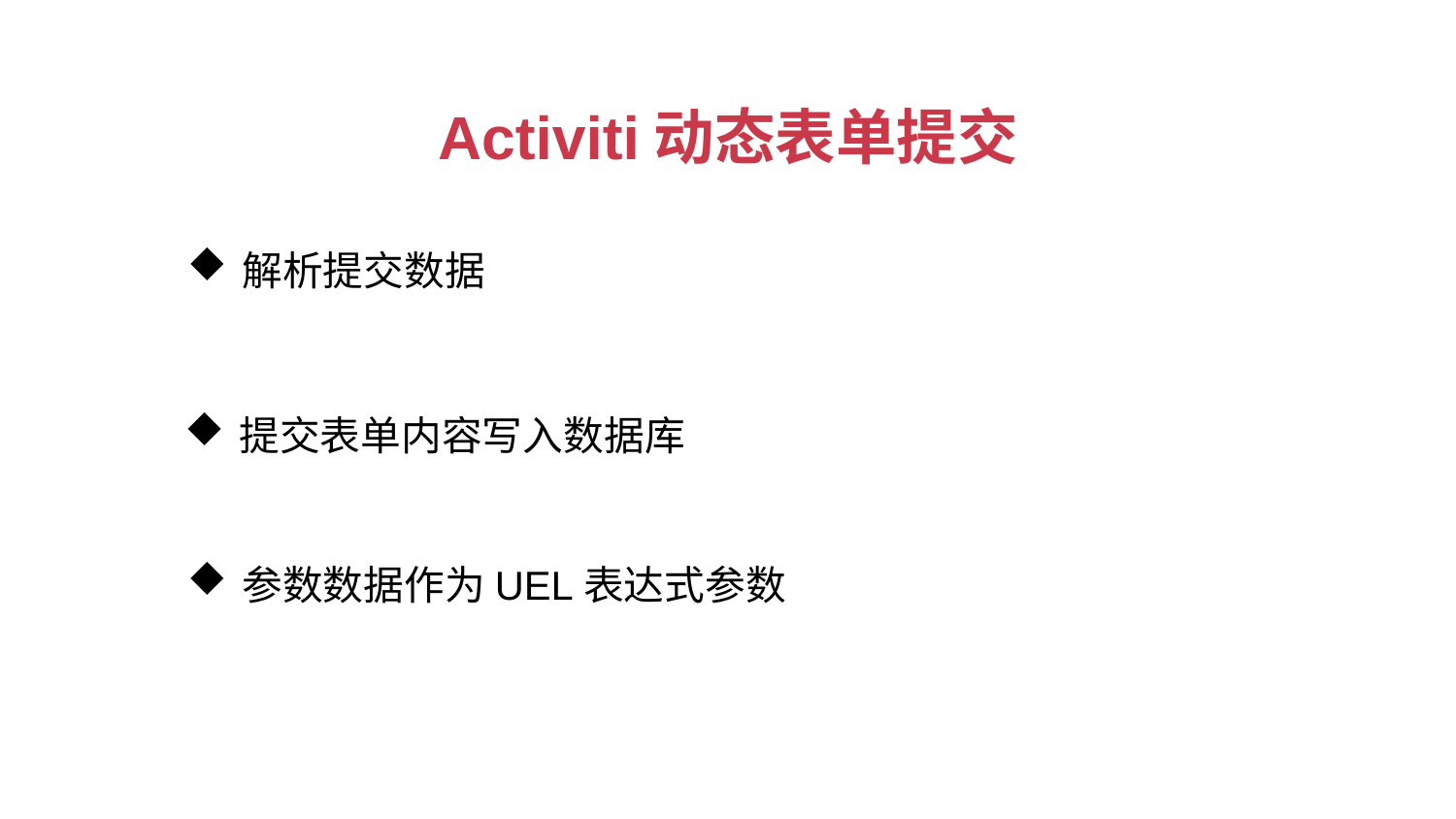

Activiti动态表单提交
解析提交数据
提交表单内容写入数据库
参数数据作为UEL表达式参数